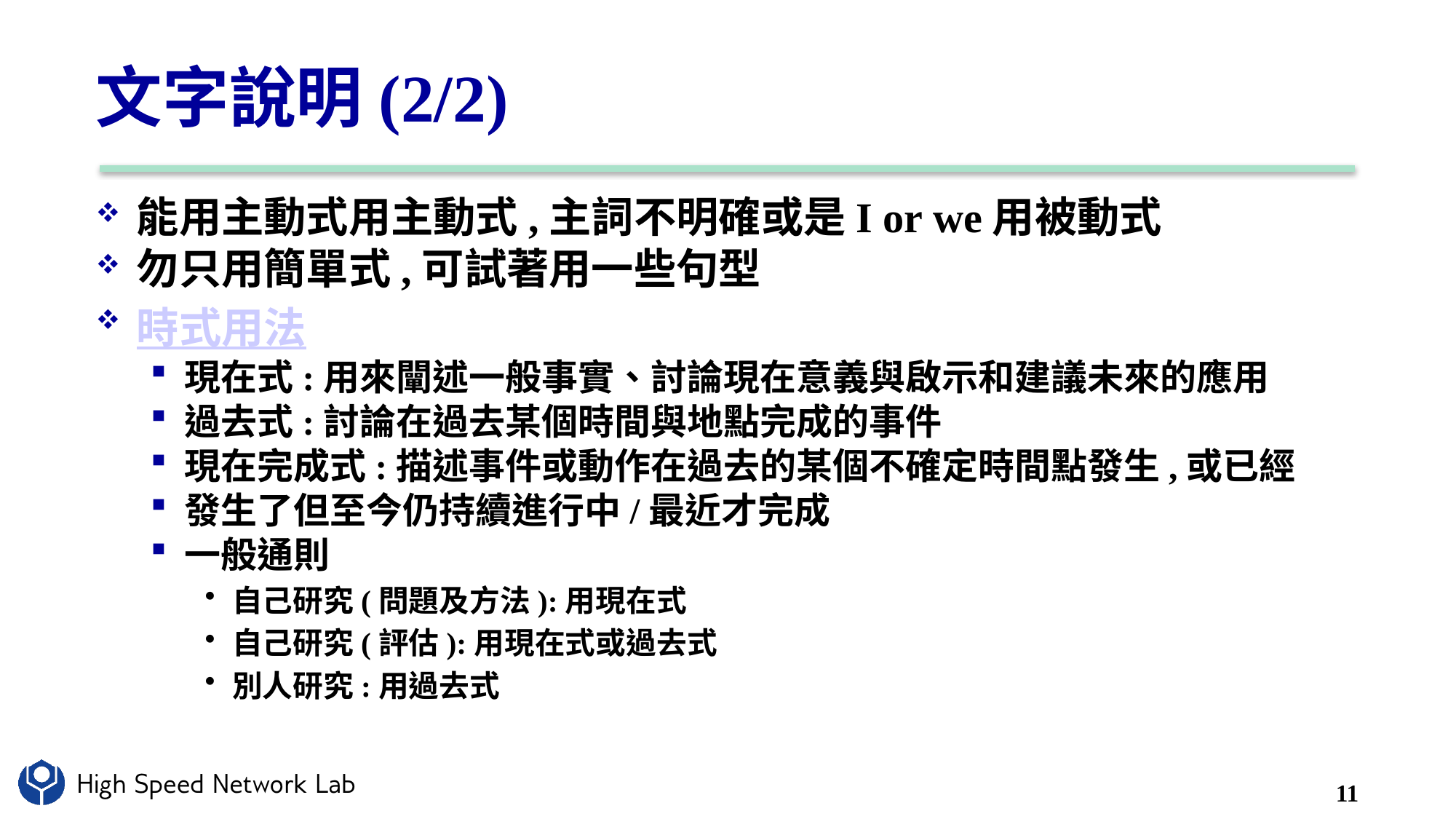

# 文字說明(2/2)
能用主動式用主動式,主詞不明確或是I or we用被動式
勿只用簡單式,可試著用一些句型
時式用法
現在式:用來闡述一般事實、討論現在意義與啟示和建議未來的應用
過去式:討論在過去某個時間與地點完成的事件
現在完成式:描述事件或動作在過去的某個不確定時間點發生,或已經
發生了但至今仍持續進行中/最近才完成
一般通則
自己研究(問題及方法):用現在式
自己研究(評估):用現在式或過去式
別人研究:用過去式
11